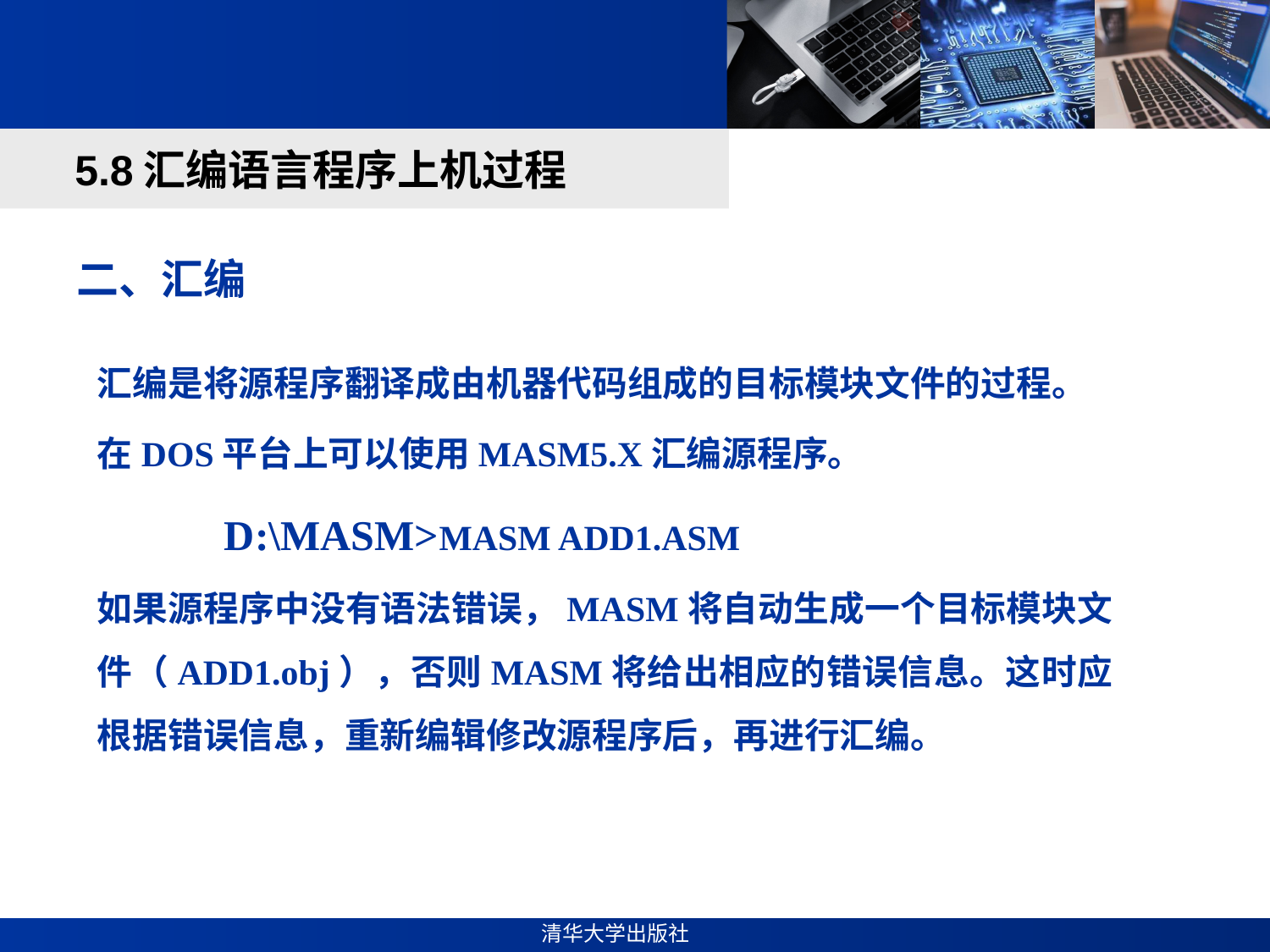

#
5.8汇编语言程序上机过程

二、汇编
汇编是将源程序翻译成由机器代码组成的目标模块文件的过程。
在DOS平台上可以使用MASM5.X汇编源程序。
	D:\MASM>MASM ADD1.ASM
如果源程序中没有语法错误，MASM将自动生成一个目标模块文件（ADD1.obj），否则MASM将给出相应的错误信息。这时应根据错误信息，重新编辑修改源程序后，再进行汇编。